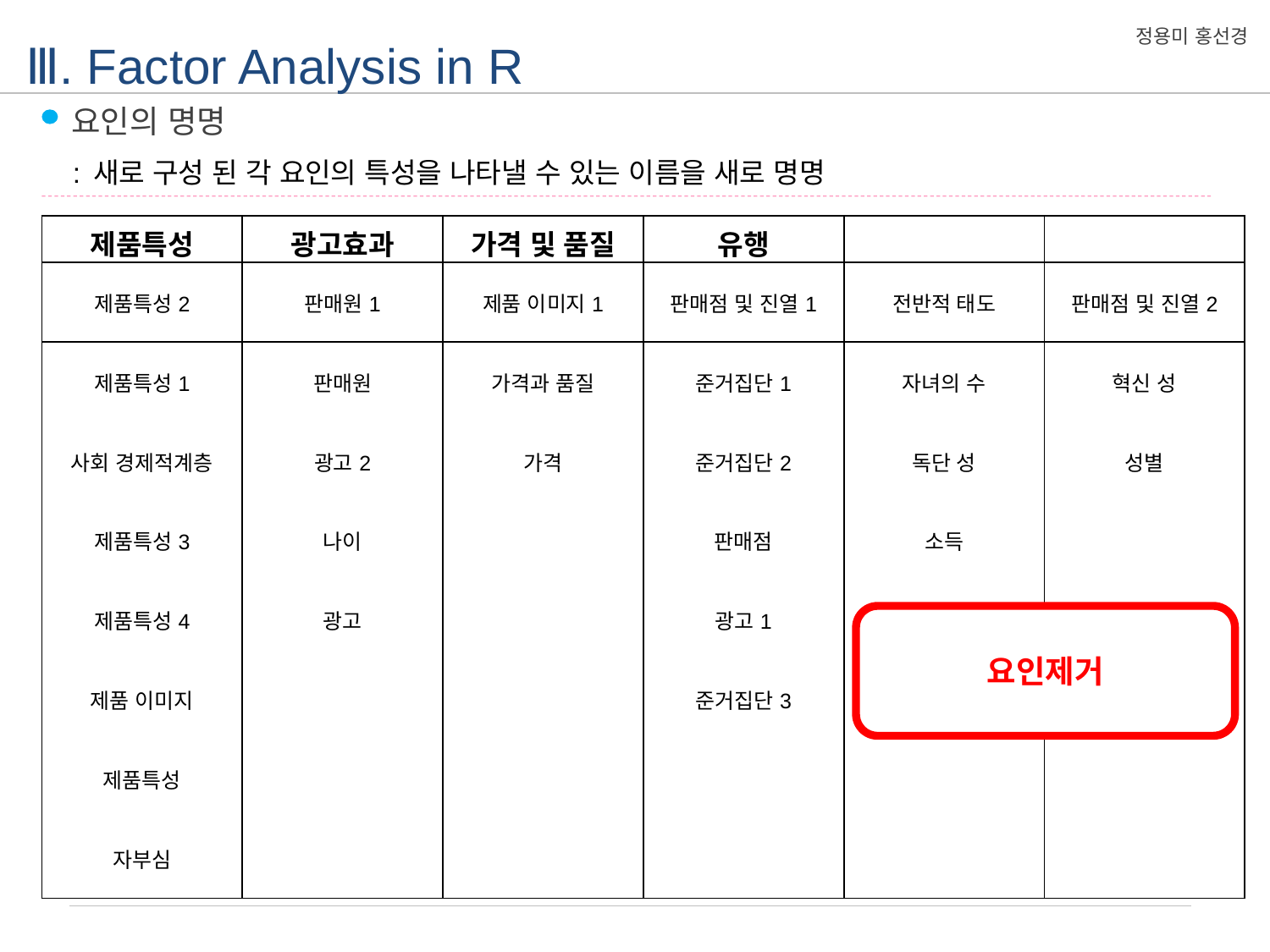

Ⅲ. Factor Analysis in R
정용미 홍선경
요인의 명명

: 새로 구성 된 각 요인의 특성을 나타낼 수 있는 이름을 새로 명명
| 제품특성 | 광고효과 | 가격 및 품질 | 유행 |  |  |
| --- | --- | --- | --- | --- | --- |
| 제품특성2 | 판매원1 | 제품 이미지1 | 판매점 및 진열1 | 전반적 태도 | 판매점 및 진열2 |
| 제품특성1 | 판매원 | 가격과 품질 | 준거집단1 | 자녀의 수 | 혁신 성 |
| 사회 경제적계층 | 광고2 | 가격 | 준거집단2 | 독단 성 | 성별 |
| 제품특성3 | 나이 |  | 판매점 | 소득 |  |
| 제품특성4 | 광고 |  | 광고1 |  |  |
| 제품 이미지 |  |  | 준거집단3 |  |  |
| 제품특성 |  |  |  |  |  |
| 자부심 |  |  |  |  |  |

요인제거